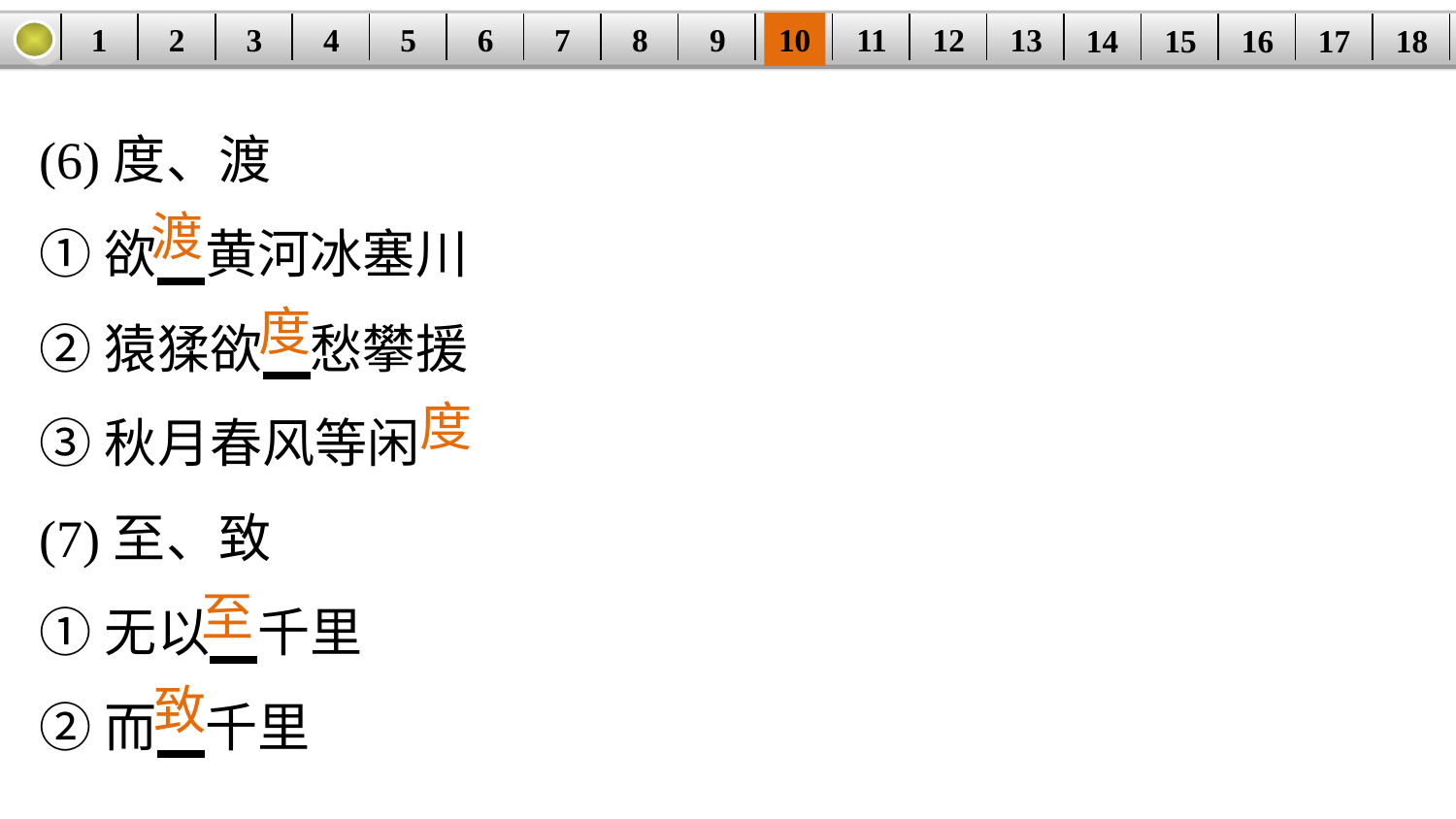

1
2
3
4
5
6
7
8
9
10
11
12
13
14
15
16
17
18
|  |  |  |  |  |  |  |  |  |  |  |  |  |  |  |  |  |  |
| --- | --- | --- | --- | --- | --- | --- | --- | --- | --- | --- | --- | --- | --- | --- | --- | --- | --- |

(6)度、渡
①欲    黄河冰塞川
②猿猱欲    愁攀援
③秋月春风等闲
(7)至、致
①无以    千里
②而    千里
渡
度
度
至
致